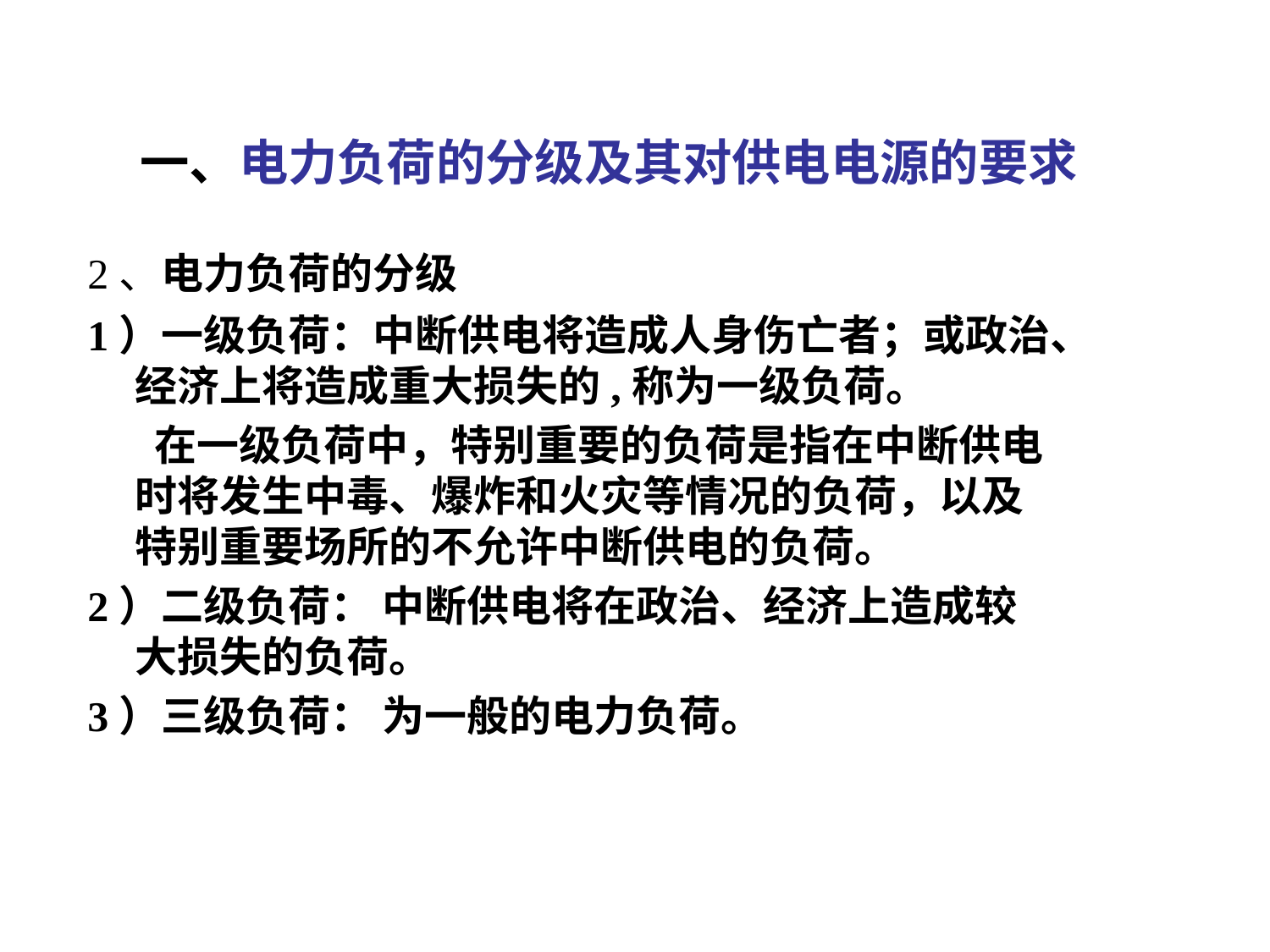

# 一、电力负荷的分级及其对供电电源的要求
2、电力负荷的分级
1）一级负荷：中断供电将造成人身伤亡者；或政治、经济上将造成重大损失的,称为一级负荷。
      在一级负荷中，特别重要的负荷是指在中断供电时将发生中毒、爆炸和火灾等情况的负荷，以及特别重要场所的不允许中断供电的负荷。
2）二级负荷： 中断供电将在政治、经济上造成较大损失的负荷。
3）三级负荷： 为一般的电力负荷。